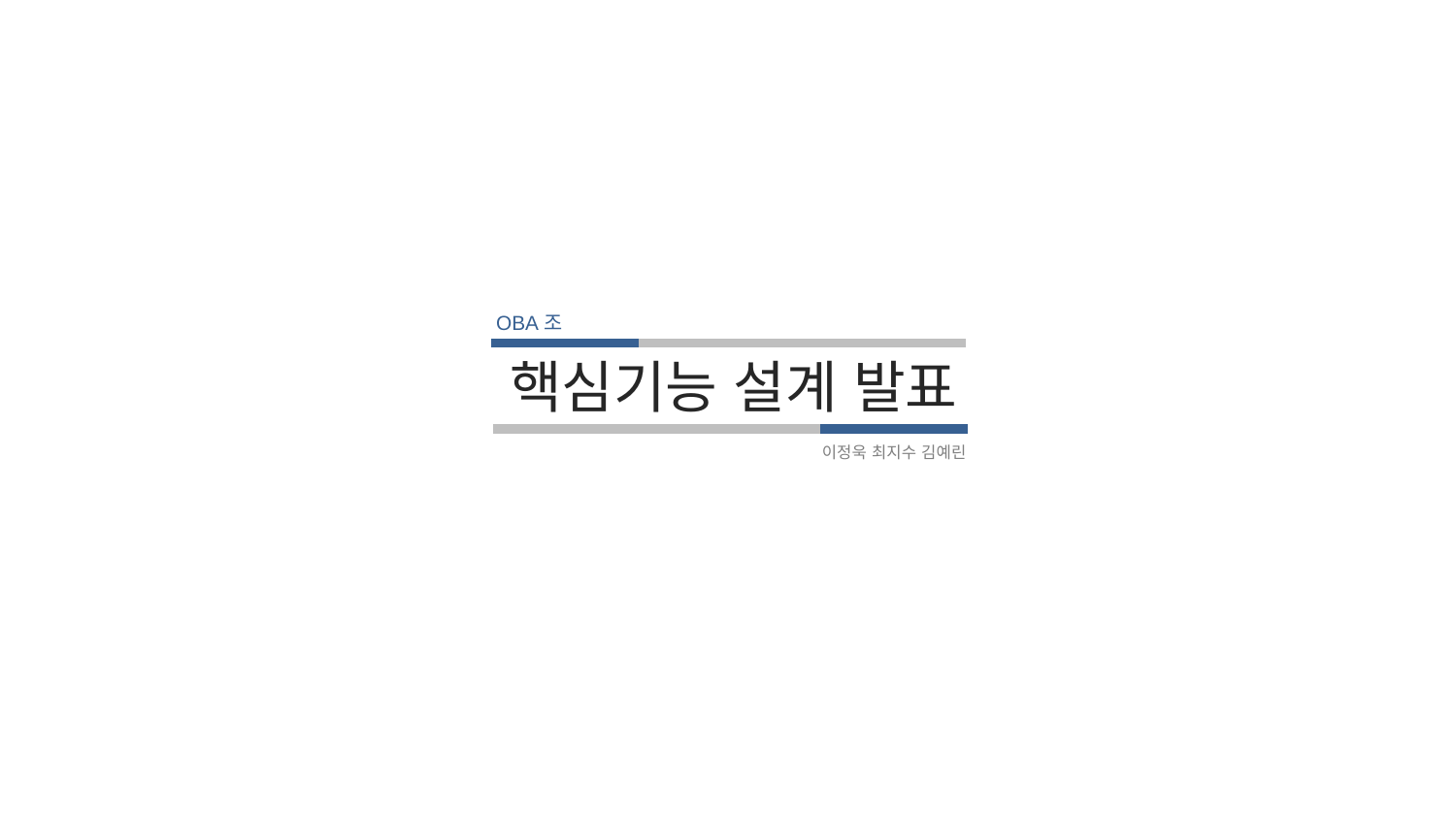

OBA조
핵심기능 설계 발표
이정욱 최지수 김예린